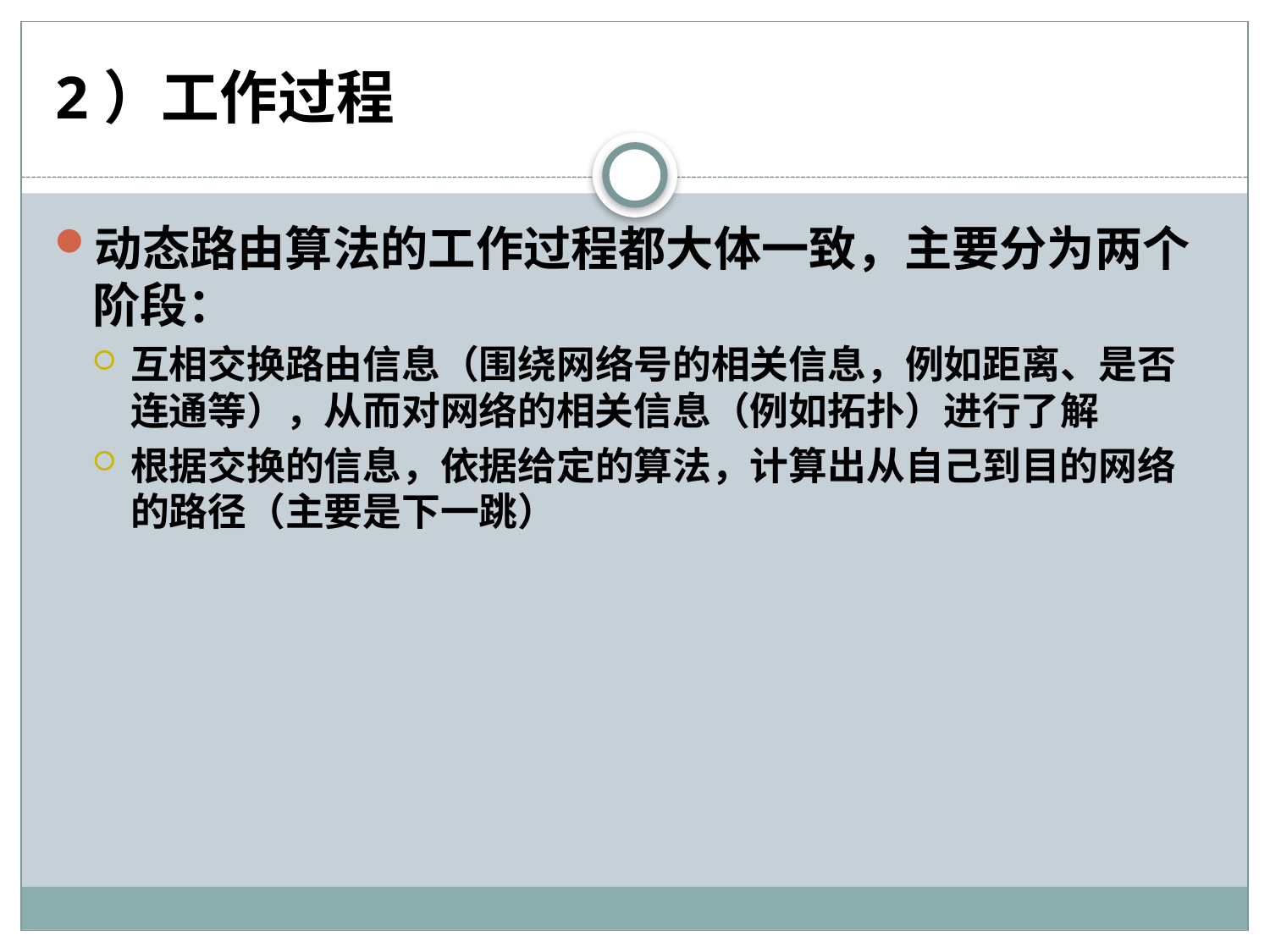

# 2）工作过程
动态路由算法的工作过程都大体一致，主要分为两个阶段：
互相交换路由信息（围绕网络号的相关信息，例如距离、是否连通等），从而对网络的相关信息（例如拓扑）进行了解
根据交换的信息，依据给定的算法，计算出从自己到目的网络的路径（主要是下一跳）